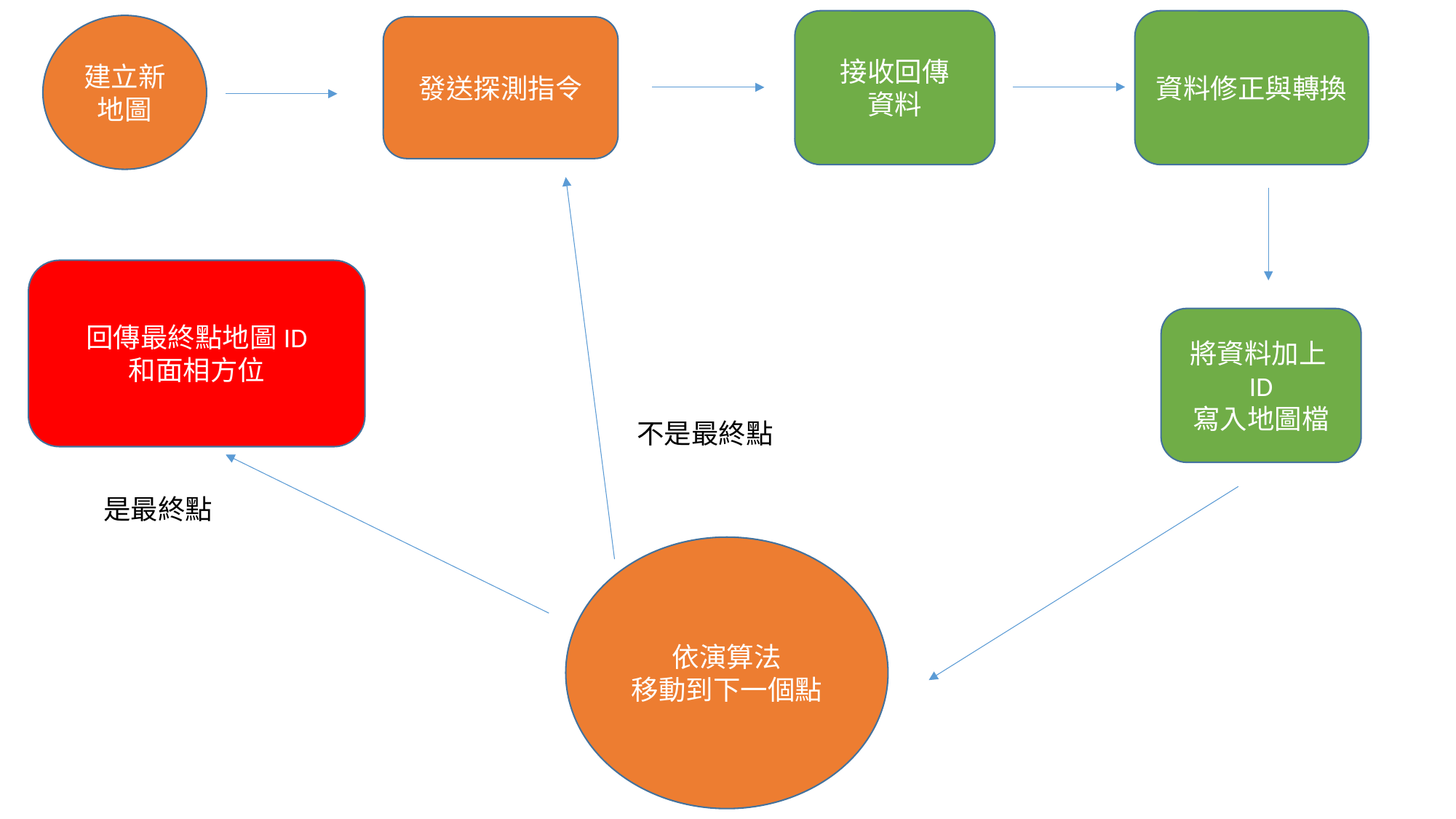

接收回傳
資料
資料修正與轉換
建立新地圖
發送探測指令
回傳最終點地圖ID
和面相方位
將資料加上ID
寫入地圖檔
不是最終點
是最終點
依演算法
移動到下一個點